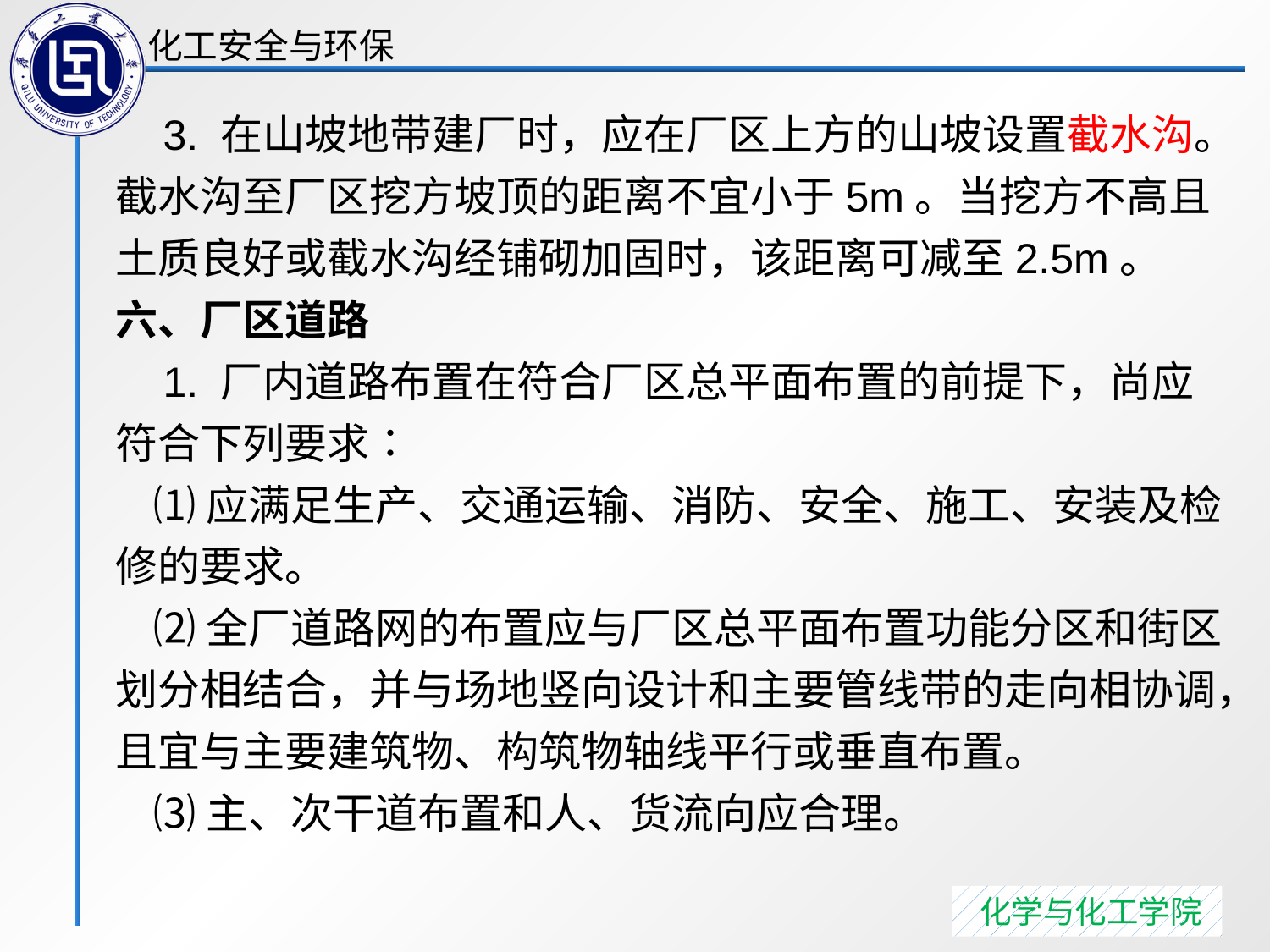

3. 在山坡地带建厂时，应在厂区上方的山坡设置截水沟。截水沟至厂区挖方坡顶的距离不宜小于5m。当挖方不高且土质良好或截水沟经铺砌加固时，该距离可减至2.5m。
六、厂区道路
    1. 厂内道路布置在符合厂区总平面布置的前提下，尚应符合下列要求∶
    ⑴应满足生产、交通运输、消防、安全、施工、安装及检修的要求。
    ⑵全厂道路网的布置应与厂区总平面布置功能分区和街区划分相结合，并与场地竖向设计和主要管线带的走向相协调，且宜与主要建筑物、构筑物轴线平行或垂直布置。
    ⑶主、次干道布置和人、货流向应合理。